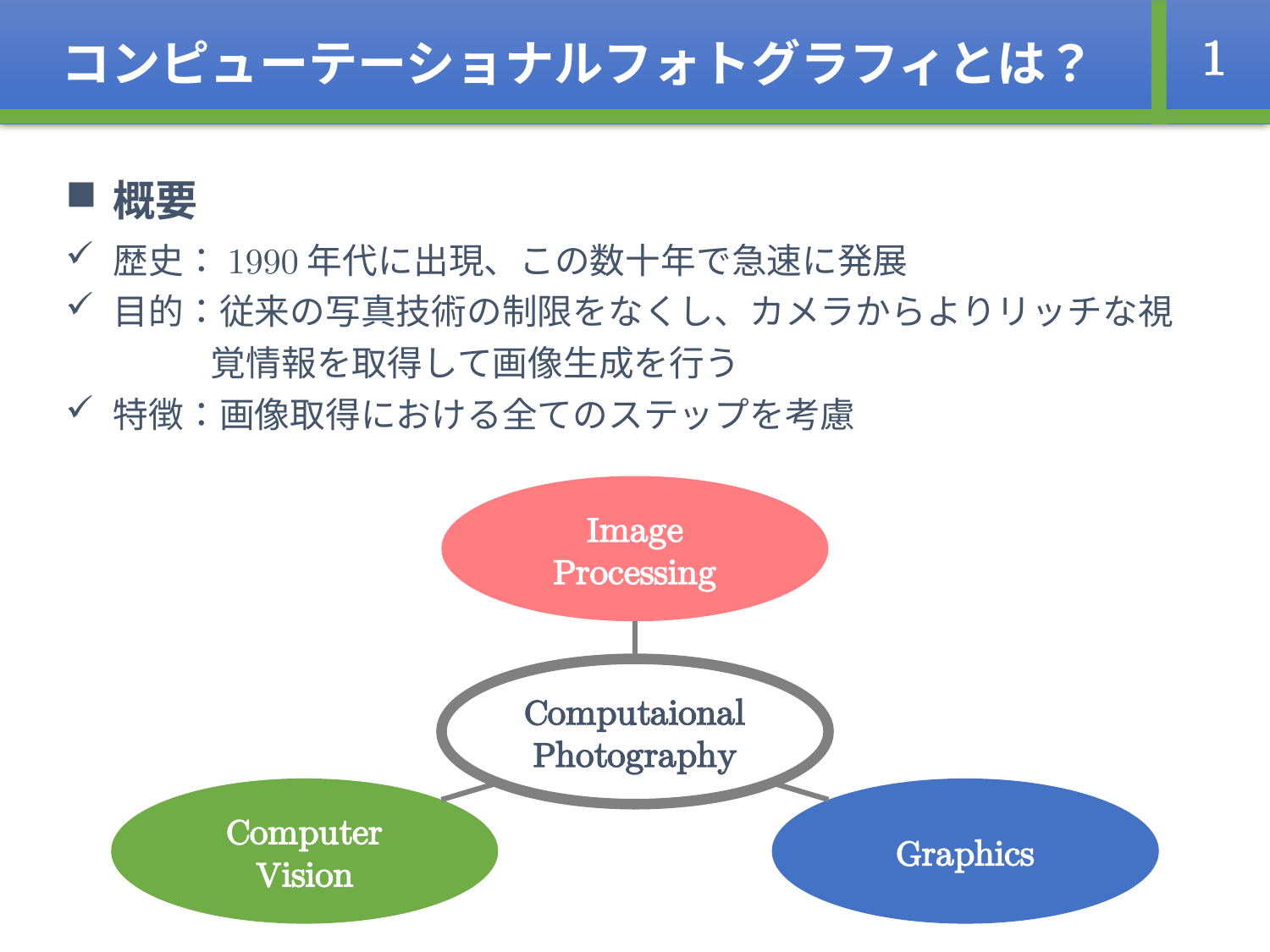

コンピューテーショナルフォトグラフィとは？
1

概要
歴史：1990年代に出現、この数十年で急速に発展
目的：従来の写真技術の制限をなくし、カメラからよりリッチな視
　　　     覚情報を取得して画像生成を行う
特徴：画像取得における全てのステップを考慮

Image Processing
Computaional
Photography
Computer Vision
Graphics